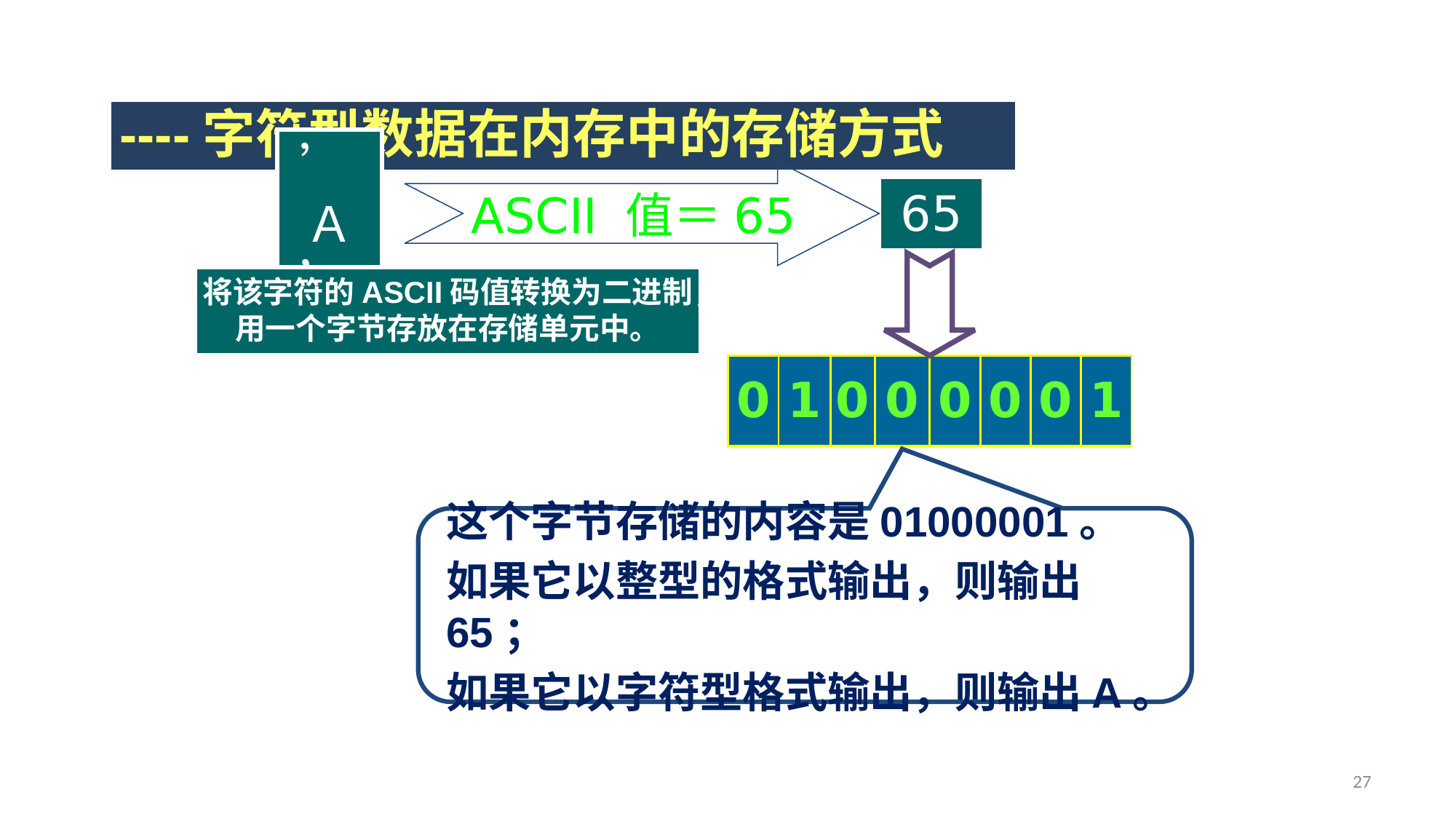

----字符型数据在内存中的存储方式
ASCII 值＝65
65
’Ａ’

将该字符的ASCII码值转换为二进制，用一个字节存放在存储单元中。
| 0 | 1 | 0 | 0 | 0 | 0 | 0 | 1 |
| --- | --- | --- | --- | --- | --- | --- | --- |
这个字节存储的内容是01000001。
如果它以整型的格式输出，则输出65；
如果它以字符型格式输出，则输出A。
27